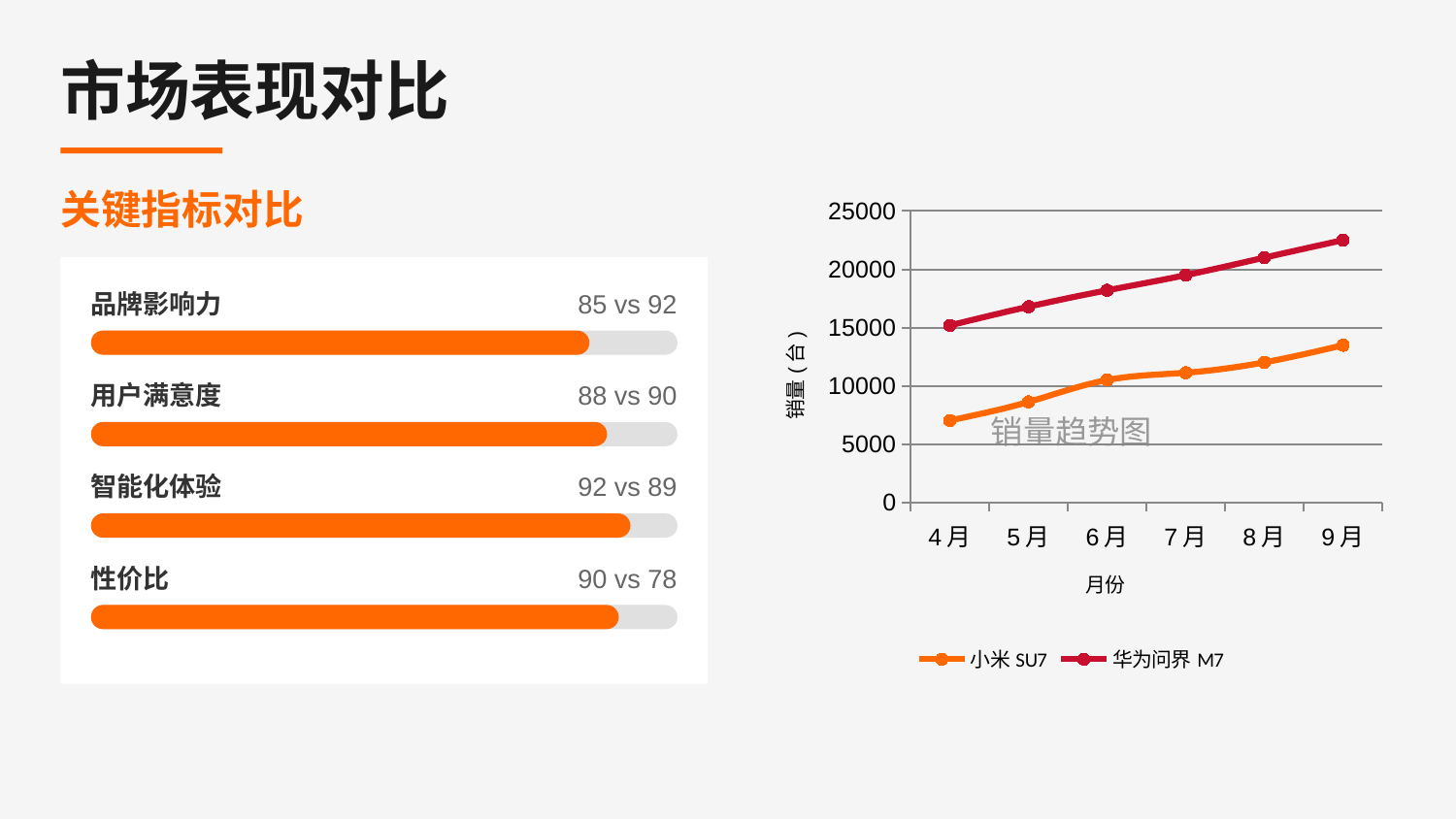

市场表现对比

关键指标对比

### Chart

| Category | 小米SU7 | 华为问界M7 |
|---|---|---|
| 4月 | 7058.0 | 15200.0 |
| 5月 | 8646.0 | 16800.0 |
| 6月 | 10521.0 | 18200.0 |
| 7月 | 11145.0 | 19500.0 |
| 8月 | 12034.0 | 21000.0 |
| 9月 | 13500.0 | 22500.0 |
品牌影响力
85 vs 92

用户满意度
88 vs 90
销量趋势图

智能化体验
92 vs 89

性价比
90 vs 78